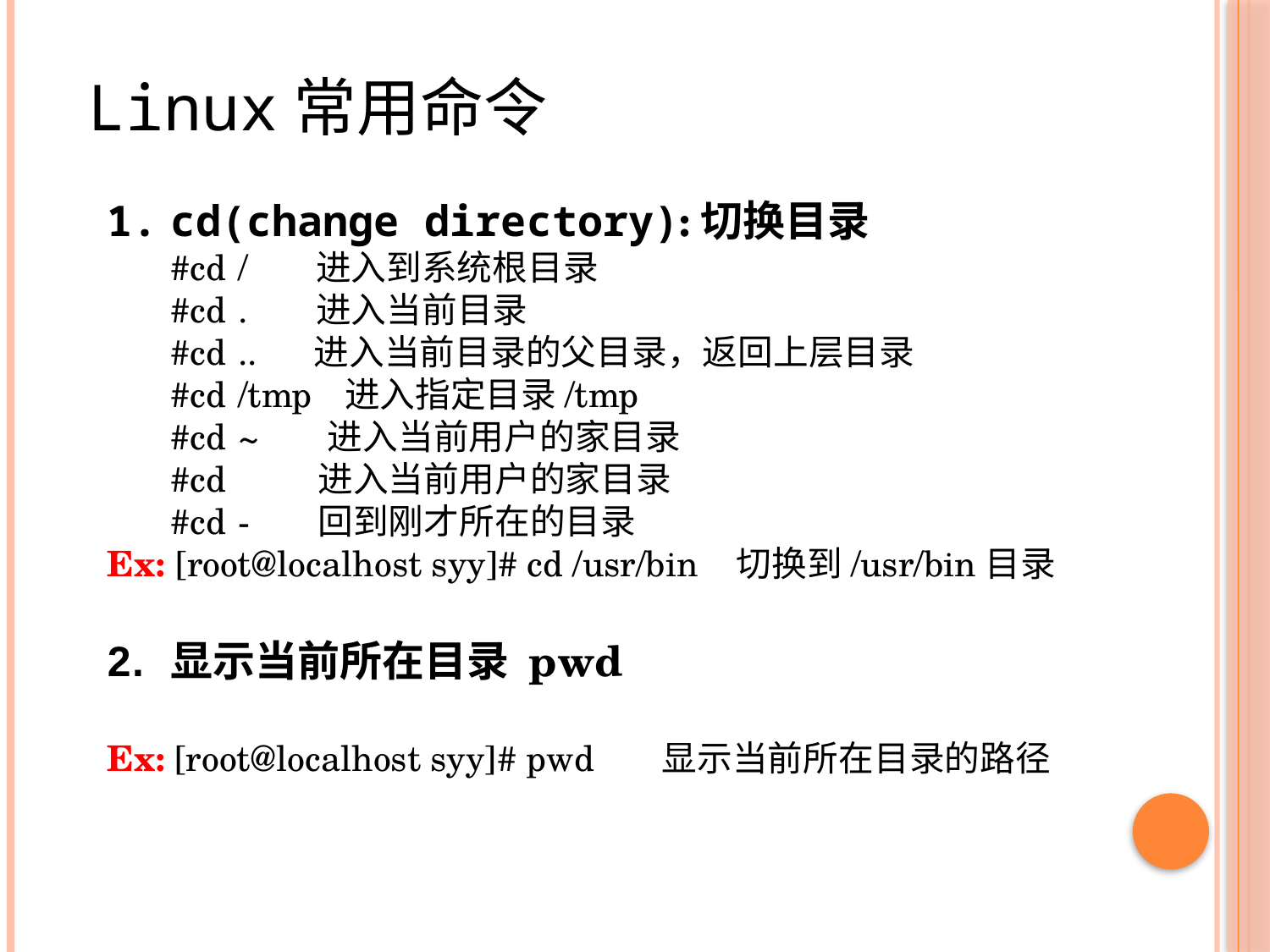

Linux常用命令
cd(change directory):切换目录
#cd /     进入到系统根目录
#cd .     进入当前目录
#cd ..    进入当前目录的父目录，返回上层目录
#cd /tmp  进入指定目录/tmp
#cd ~     进入当前用户的家目录
#cd       进入当前用户的家目录
#cd -     回到刚才所在的目录
Ex: [root@localhost syy]# cd /usr/bin   切换到/usr/bin目录

显示当前所在目录 pwd

Ex: [root@localhost syy]# pwd      显示当前所在目录的路径